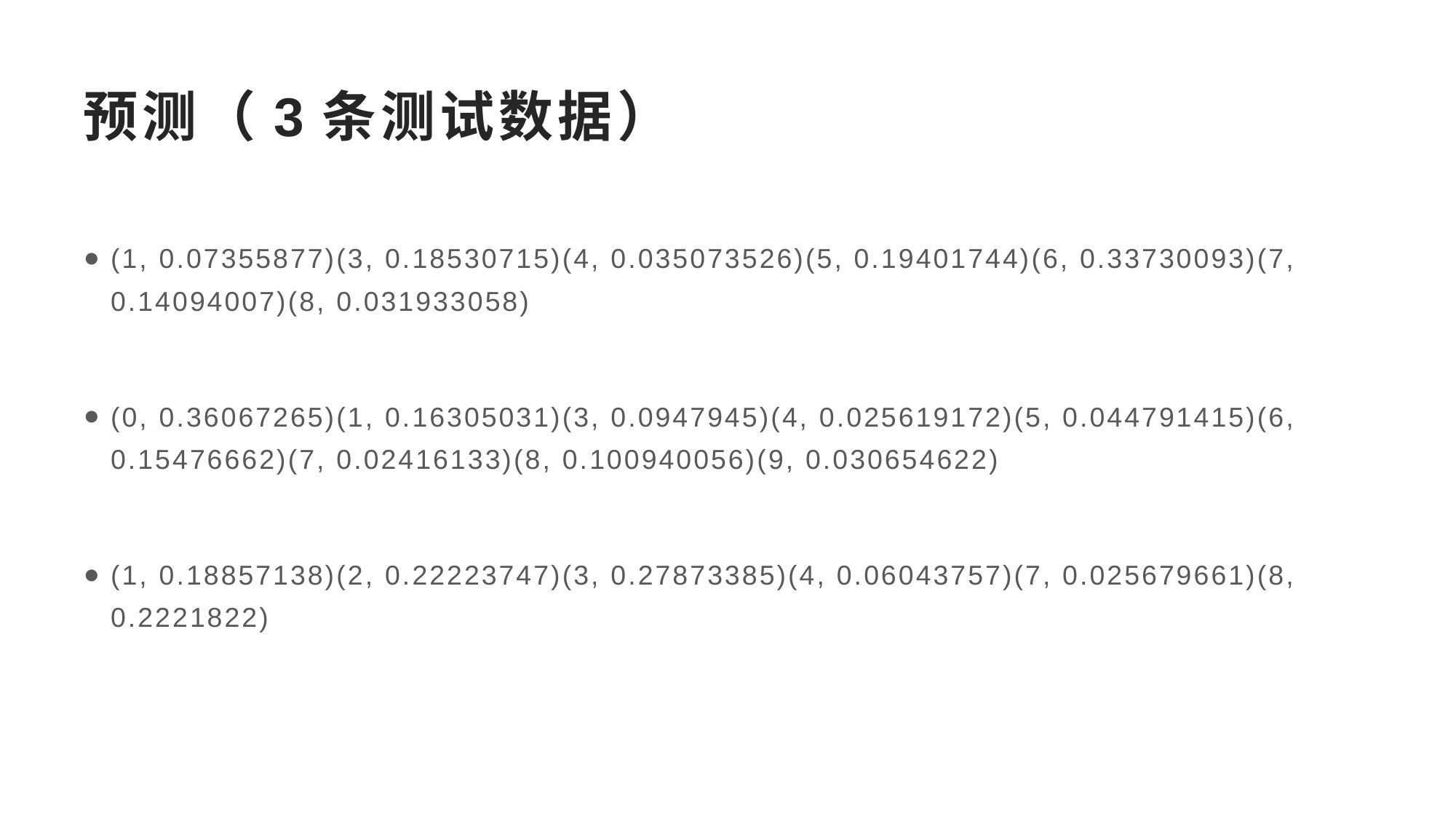

# 预测（3条测试数据）

(1, 0.07355877)(3, 0.18530715)(4, 0.035073526)(5, 0.19401744)(6, 0.33730093)(7, 0.14094007)(8, 0.031933058)

(0, 0.36067265)(1, 0.16305031)(3, 0.0947945)(4, 0.025619172)(5, 0.044791415)(6, 0.15476662)(7, 0.02416133)(8, 0.100940056)(9, 0.030654622)

(1, 0.18857138)(2, 0.22223747)(3, 0.27873385)(4, 0.06043757)(7, 0.025679661)(8, 0.2221822)